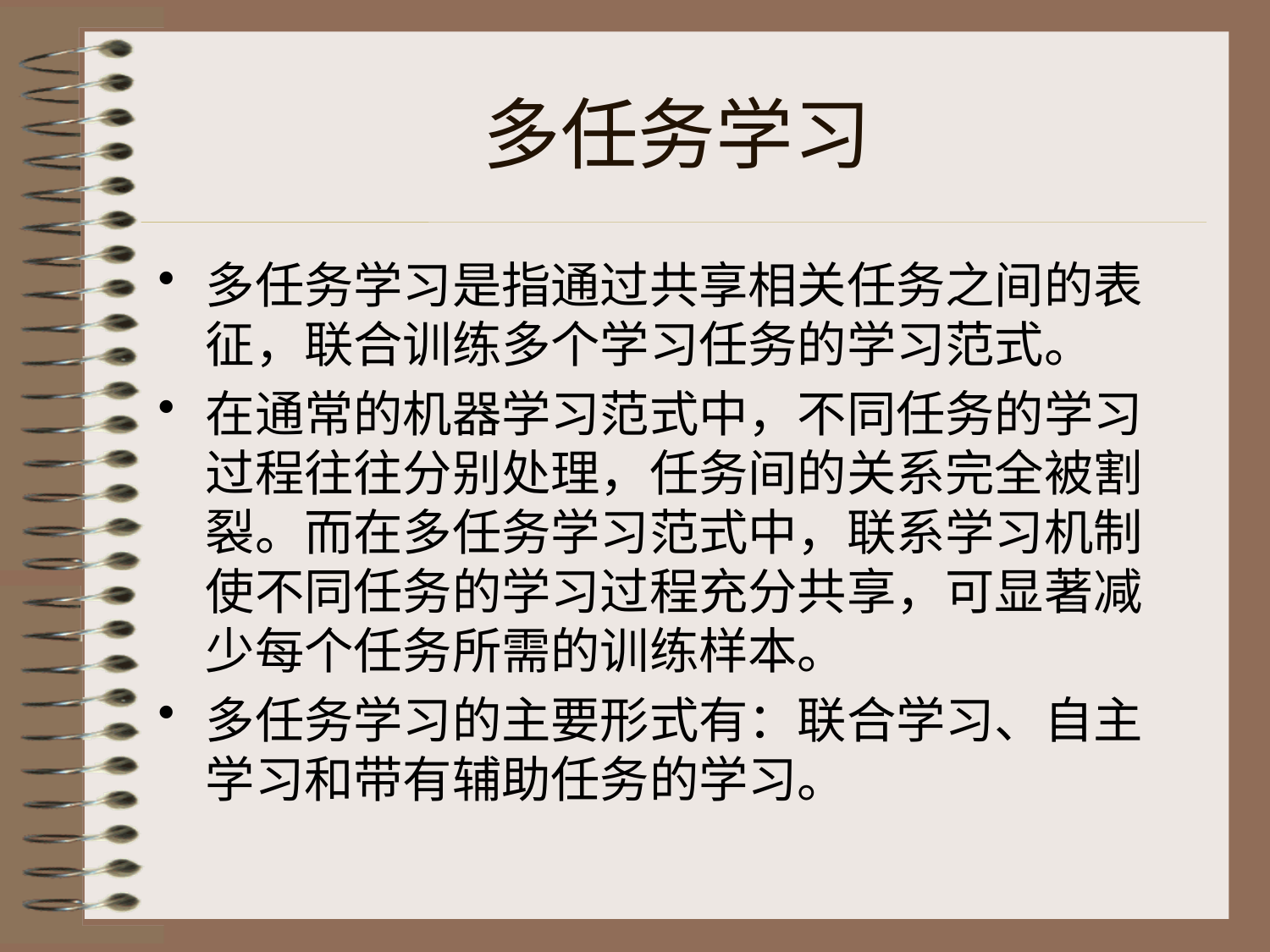

# 多任务学习
多任务学习是指通过共享相关任务之间的表征，联合训练多个学习任务的学习范式。
在通常的机器学习范式中，不同任务的学习过程往往分别处理，任务间的关系完全被割裂。而在多任务学习范式中，联系学习机制使不同任务的学习过程充分共享，可显著减少每个任务所需的训练样本。
多任务学习的主要形式有：联合学习、自主学习和带有辅助任务的学习。